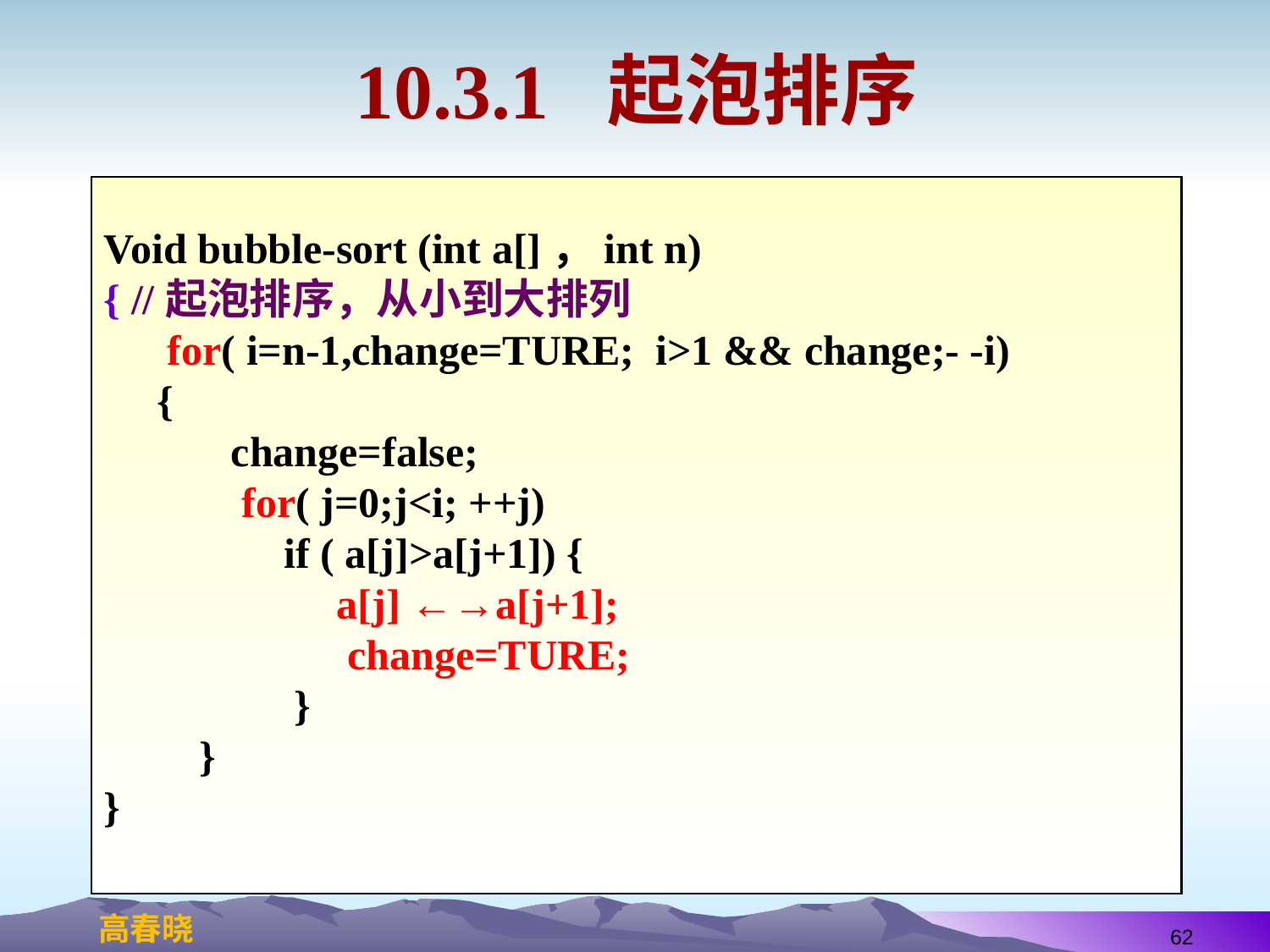

# 10.3.1  起泡排序

Void bubble-sort (int a[]，int n)
{ //起泡排序，从小到大排列
      for( i=n-1,change=TURE;  i>1 && change;- -i)
     {
            change=false;
             for( j=0;j<i; ++j)
                 if ( a[j]>a[j+1]) {
                      a[j] ←→a[j+1];
                       change=TURE;
	      }
         }
}
62